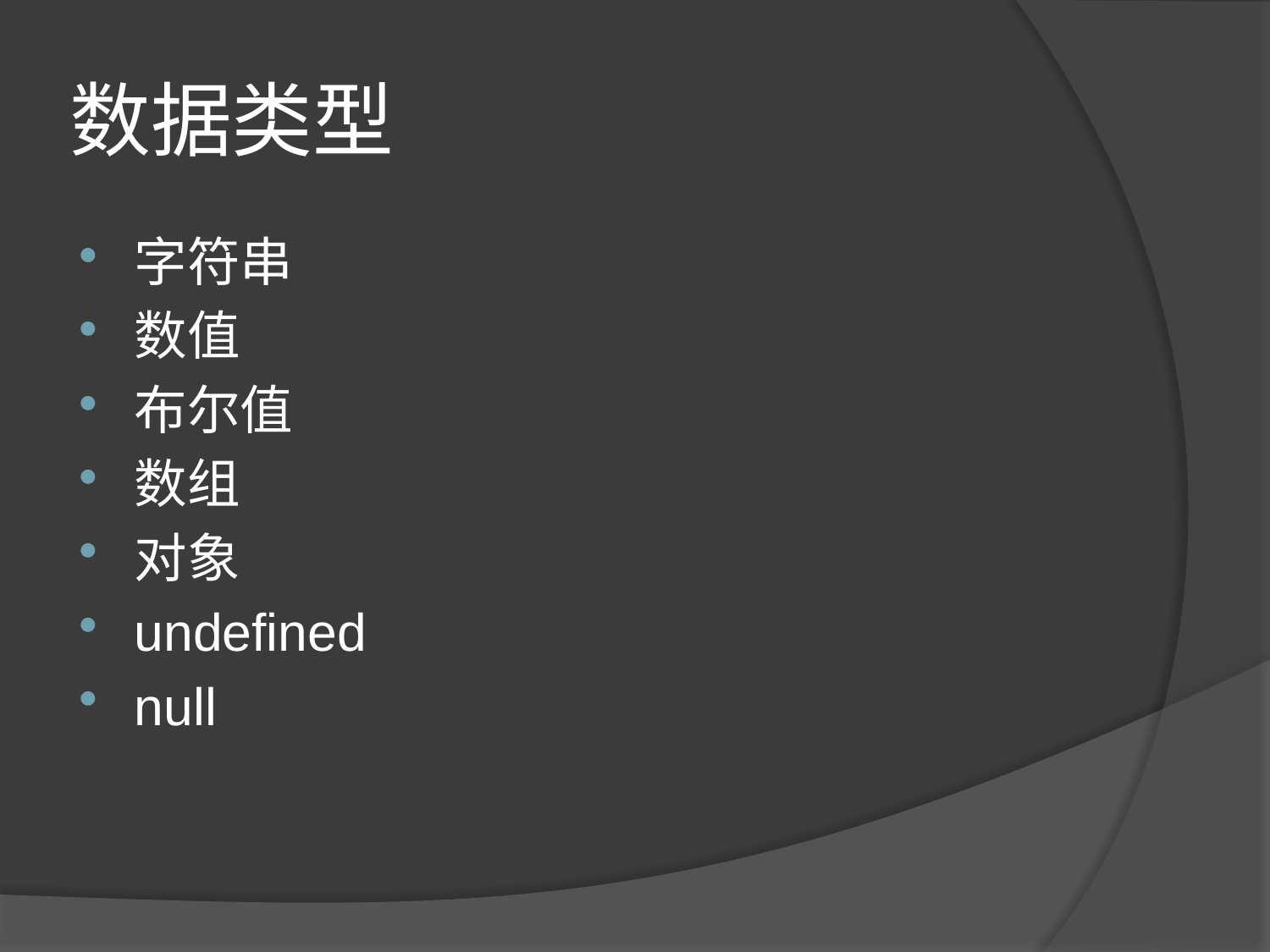

# 数据类型
字符串
数值
布尔值
数组
对象
undefined
null